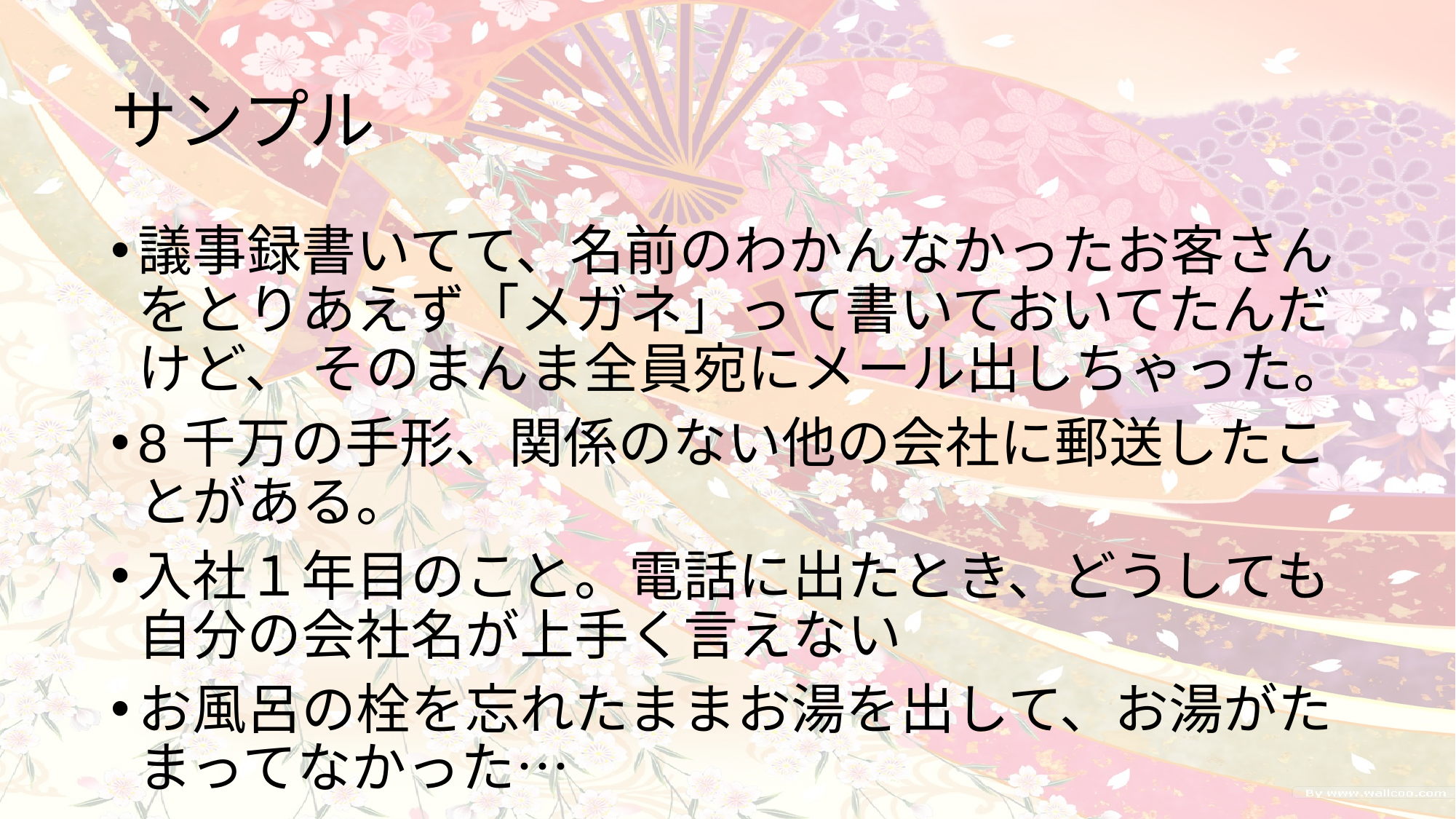

# サンプル
議事録書いてて、名前のわかんなかったお客さんをとりあえず「メガネ」って書いておいてたんだけど、 そのまんま全員宛にメール出しちゃった。
8千万の手形、関係のない他の会社に郵送したことがある。
入社１年目のこと。電話に出たとき、どうしても自分の会社名が上手く言えない
お風呂の栓を忘れたままお湯を出して、お湯がたまってなかった…